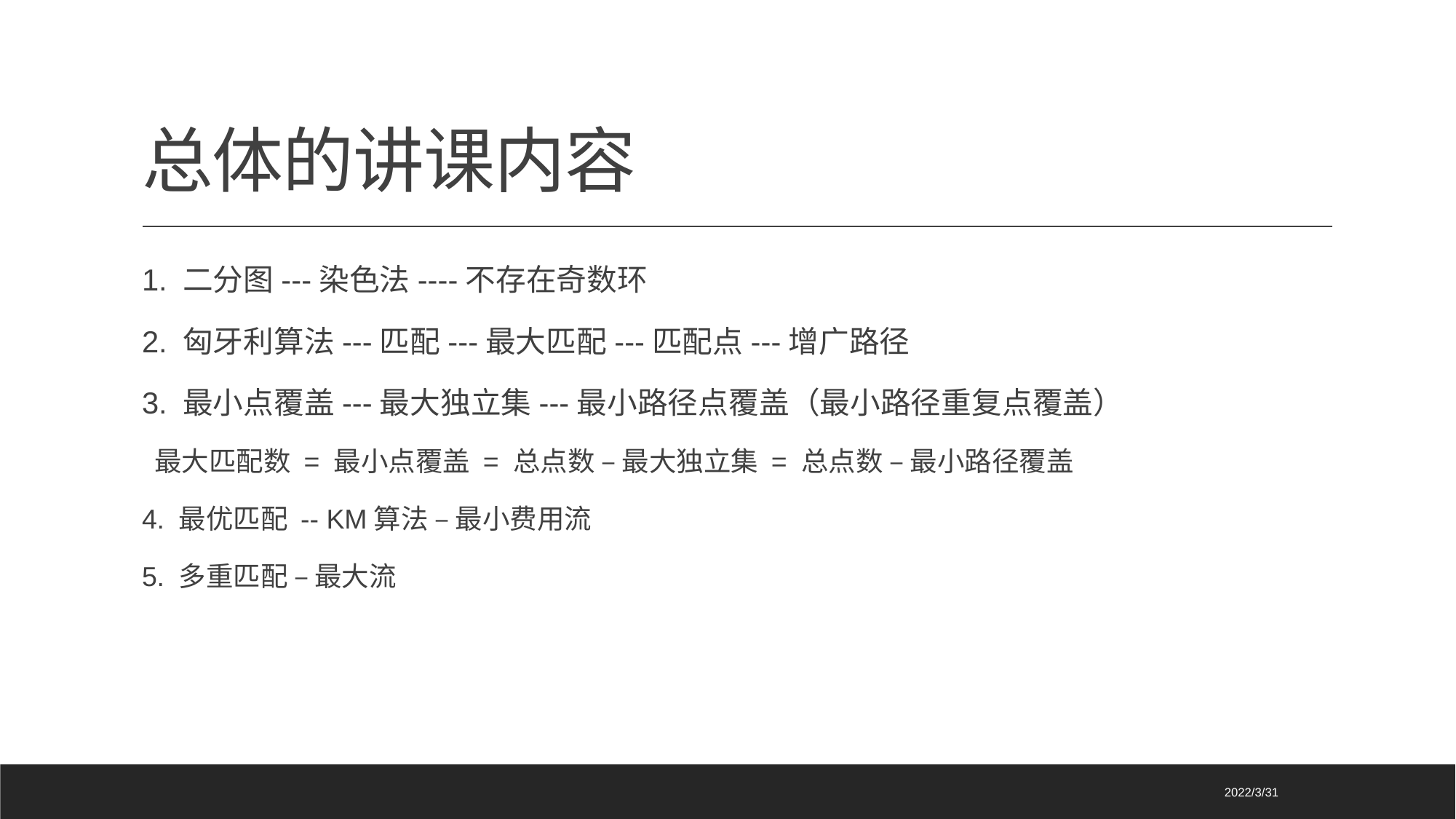

# 总体的讲课内容
1. 二分图---染色法----不存在奇数环
2. 匈牙利算法---匹配---最大匹配---匹配点---增广路径
3. 最小点覆盖---最大独立集---最小路径点覆盖（最小路径重复点覆盖）
 最大匹配数 = 最小点覆盖 = 总点数 – 最大独立集 = 总点数 – 最小路径覆盖
4. 最优匹配 -- KM算法 – 最小费用流
5. 多重匹配 – 最大流
2022/3/31